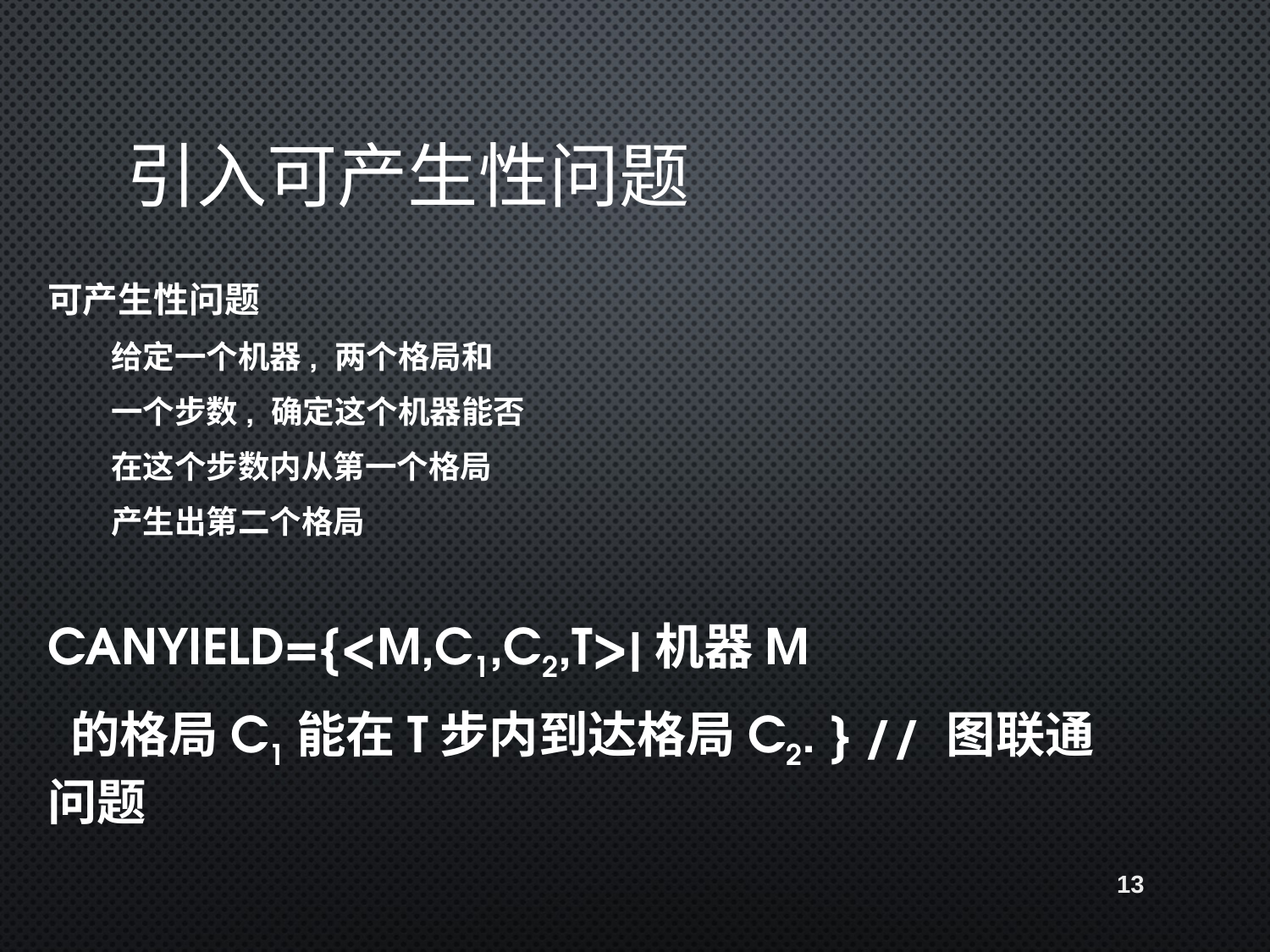

# 引入可产生性问题
可产生性问题
给定一个机器, 两个格局和
一个步数, 确定这个机器能否
在这个步数内从第一个格局
产生出第二个格局

CANYIELD={<M,c1,c2,t>|机器M
 的格局c1能在t步内到达格局c2. } // 图联通问题
13